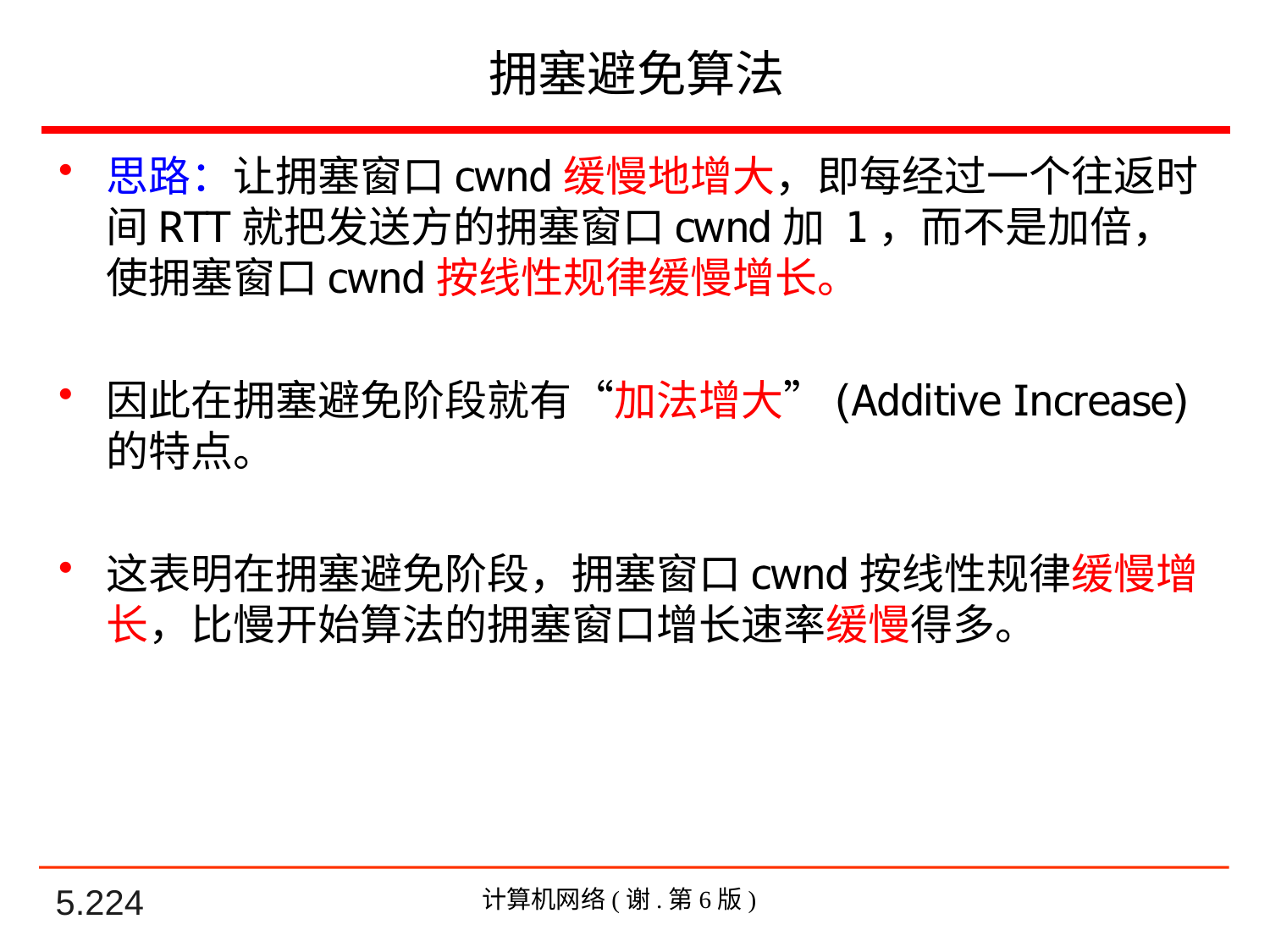

# 拥塞避免算法
思路：让拥塞窗口cwnd缓慢地增大，即每经过一个往返时间RTT就把发送方的拥塞窗口cwnd加 1，而不是加倍，使拥塞窗口cwnd按线性规律缓慢增长。

因此在拥塞避免阶段就有“加法增大”(Additive Increase) 的特点。

这表明在拥塞避免阶段，拥塞窗口cwnd按线性规律缓慢增长，比慢开始算法的拥塞窗口增长速率缓慢得多。